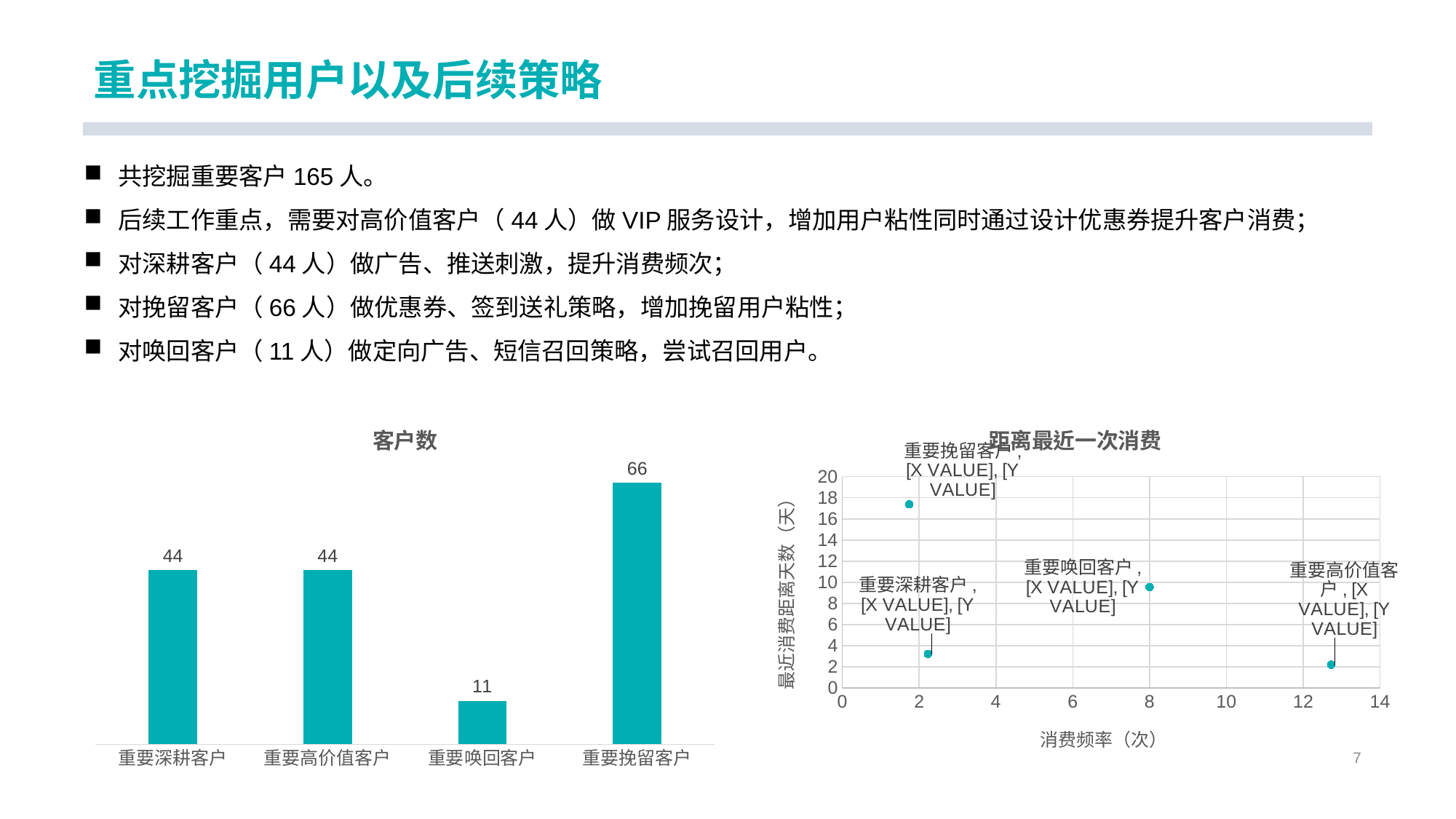

# 重点挖掘用户以及后续策略
共挖掘重要客户165人。
后续工作重点，需要对高价值客户（44人）做VIP服务设计，增加用户粘性同时通过设计优惠券提升客户消费；
对深耕客户（44人）做广告、推送刺激，提升消费频次；
对挽留客户（66人）做优惠券、签到送礼策略，增加挽留用户粘性；
对唤回客户（11人）做定向广告、短信召回策略，尝试召回用户。

### Chart:

| Category | 客户数 |
|---|---|
| 重要深耕客户 | 44.0 |
| 重要高价值客户 | 44.0 |
| 重要唤回客户 | 11.0 |
| 重要挽留客户 | 66.0 |

### Chart:

| Category | 距离最近一次消费 |
|---|---|
7